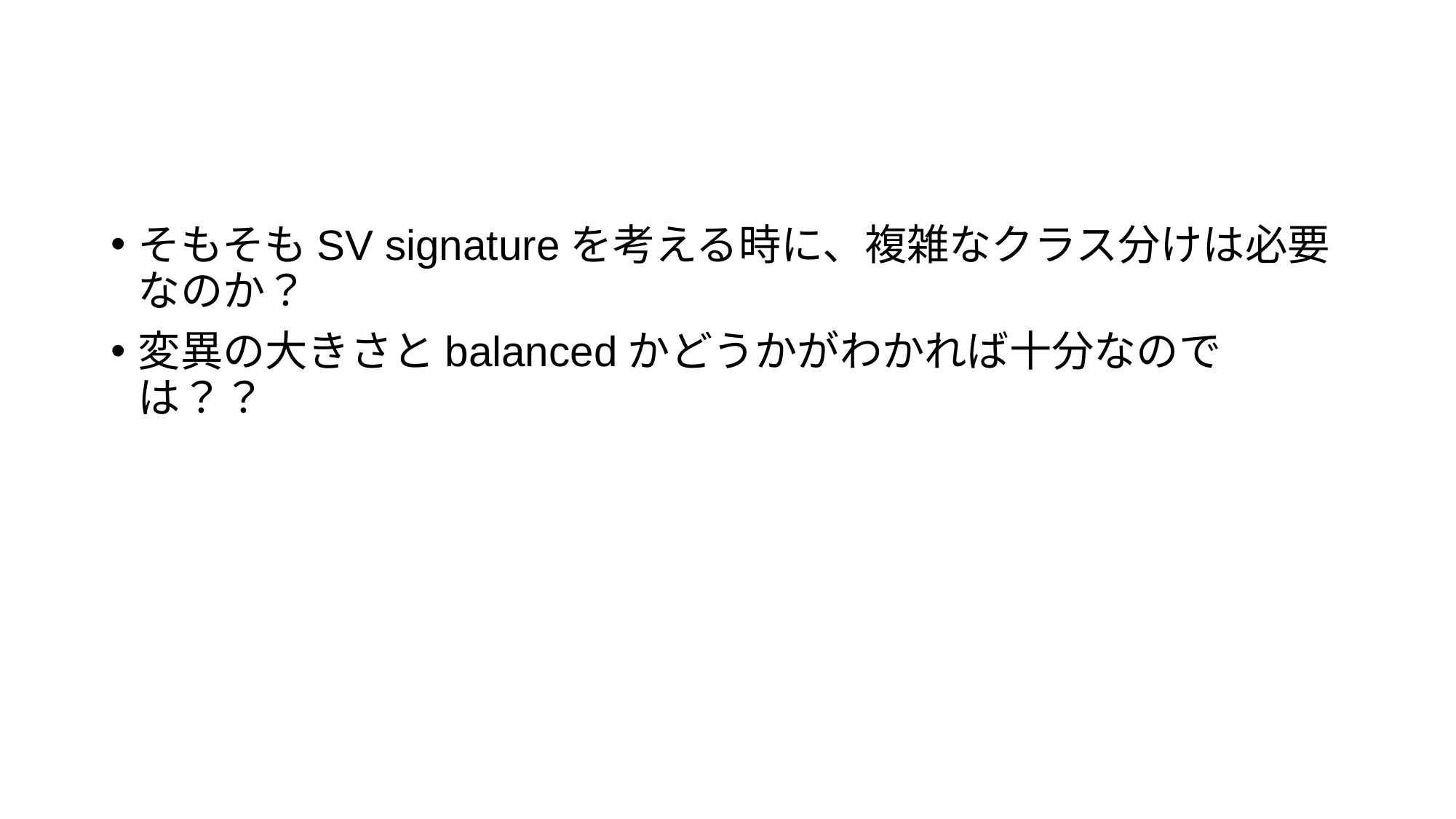

#
そもそもSV signatureを考える時に、複雑なクラス分けは必要なのか？
変異の大きさとbalancedかどうかがわかれば十分なのでは？？